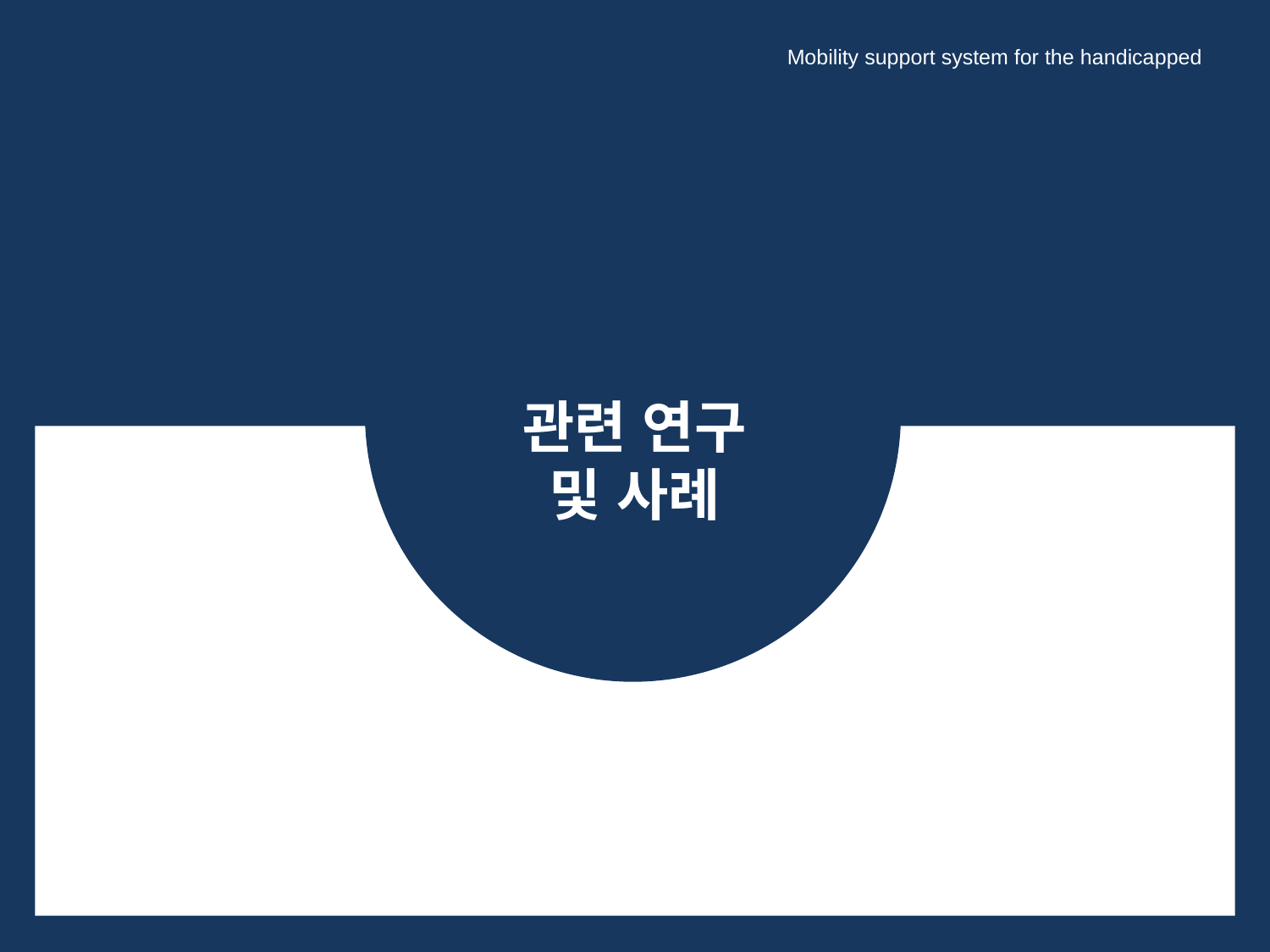

Mobility support system for the handicapped

관련 연구
및 사례